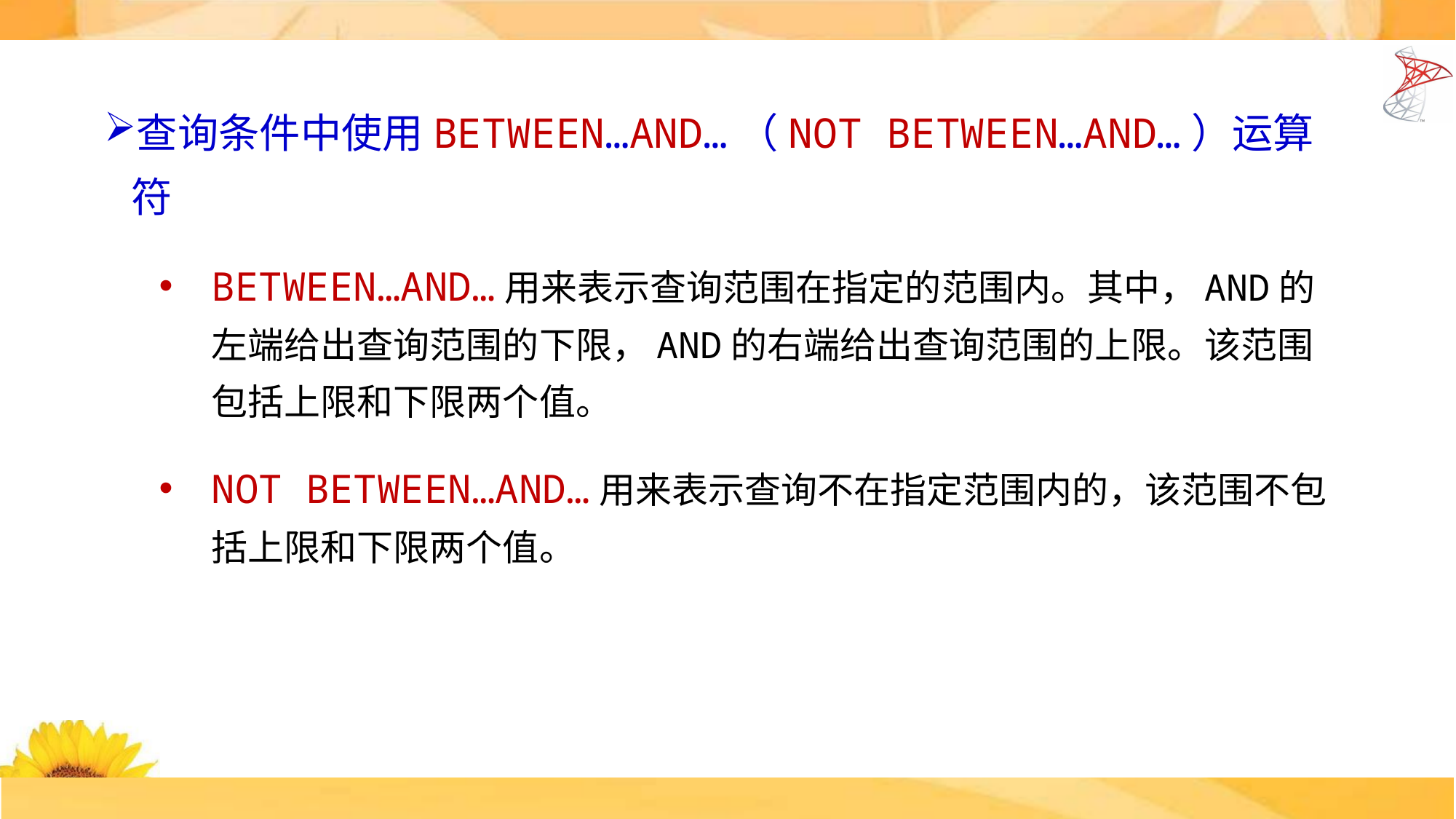

查询条件中使用BETWEEN…AND…（NOT BETWEEN…AND…）运算符
BETWEEN…AND…用来表示查询范围在指定的范围内。其中，AND的左端给出查询范围的下限，AND的右端给出查询范围的上限。该范围包括上限和下限两个值。
NOT BETWEEN…AND…用来表示查询不在指定范围内的，该范围不包括上限和下限两个值。